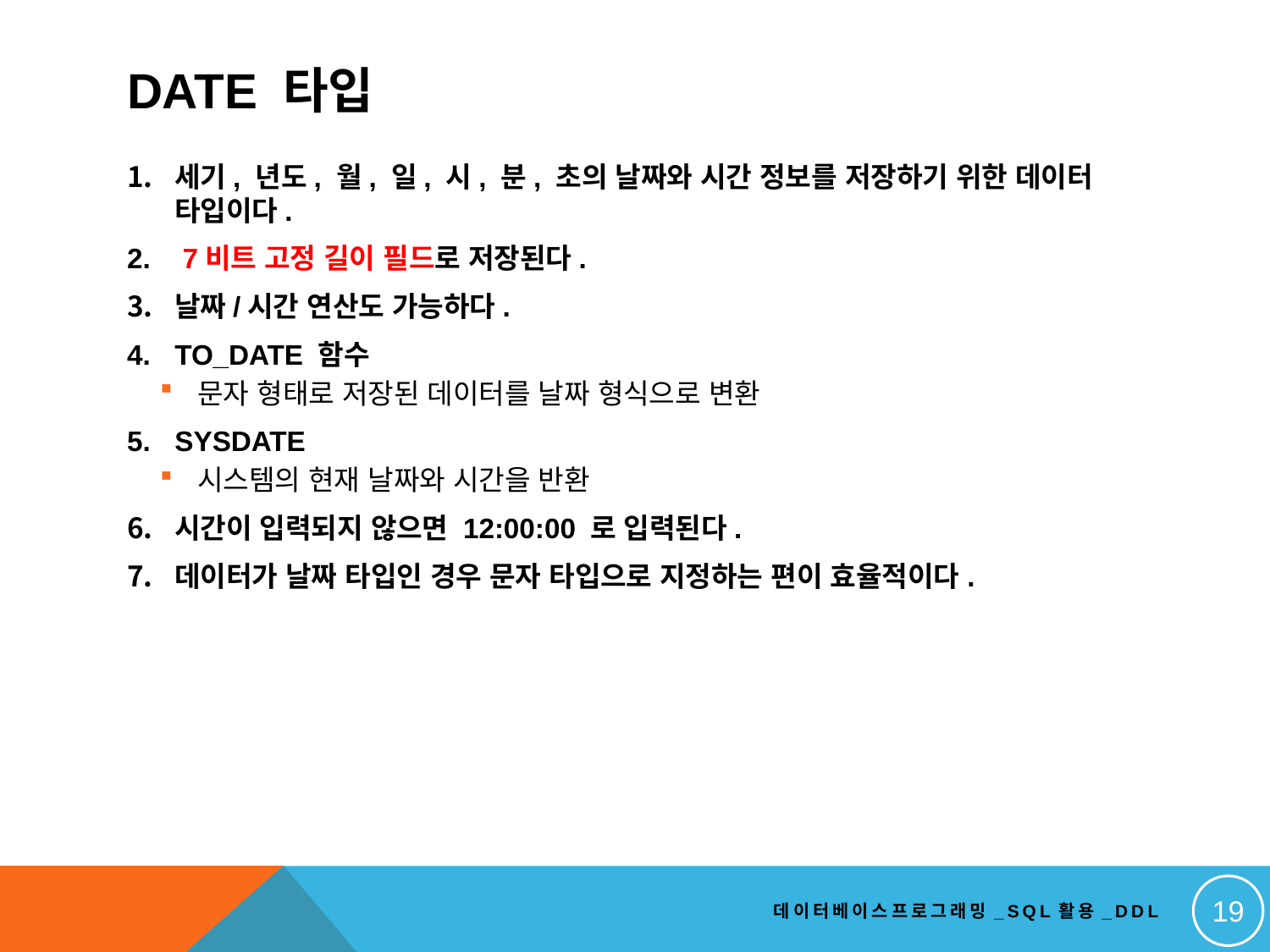

# date 타입
세기, 년도, 월, 일, 시, 분, 초의 날짜와 시간 정보를 저장하기 위한 데이터 타입이다.
 7비트 고정 길이 필드로 저장된다.
날짜/시간 연산도 가능하다.
TO_DATE 함수
 문자 형태로 저장된 데이터를 날짜 형식으로 변환
SYSDATE
 시스템의 현재 날짜와 시간을 반환
시간이 입력되지 않으면 12:00:00 로 입력된다.
데이터가 날짜 타입인 경우 문자 타입으로 지정하는 편이 효율적이다.
19
데이터베이스프로그래밍_SQL활용_DDL